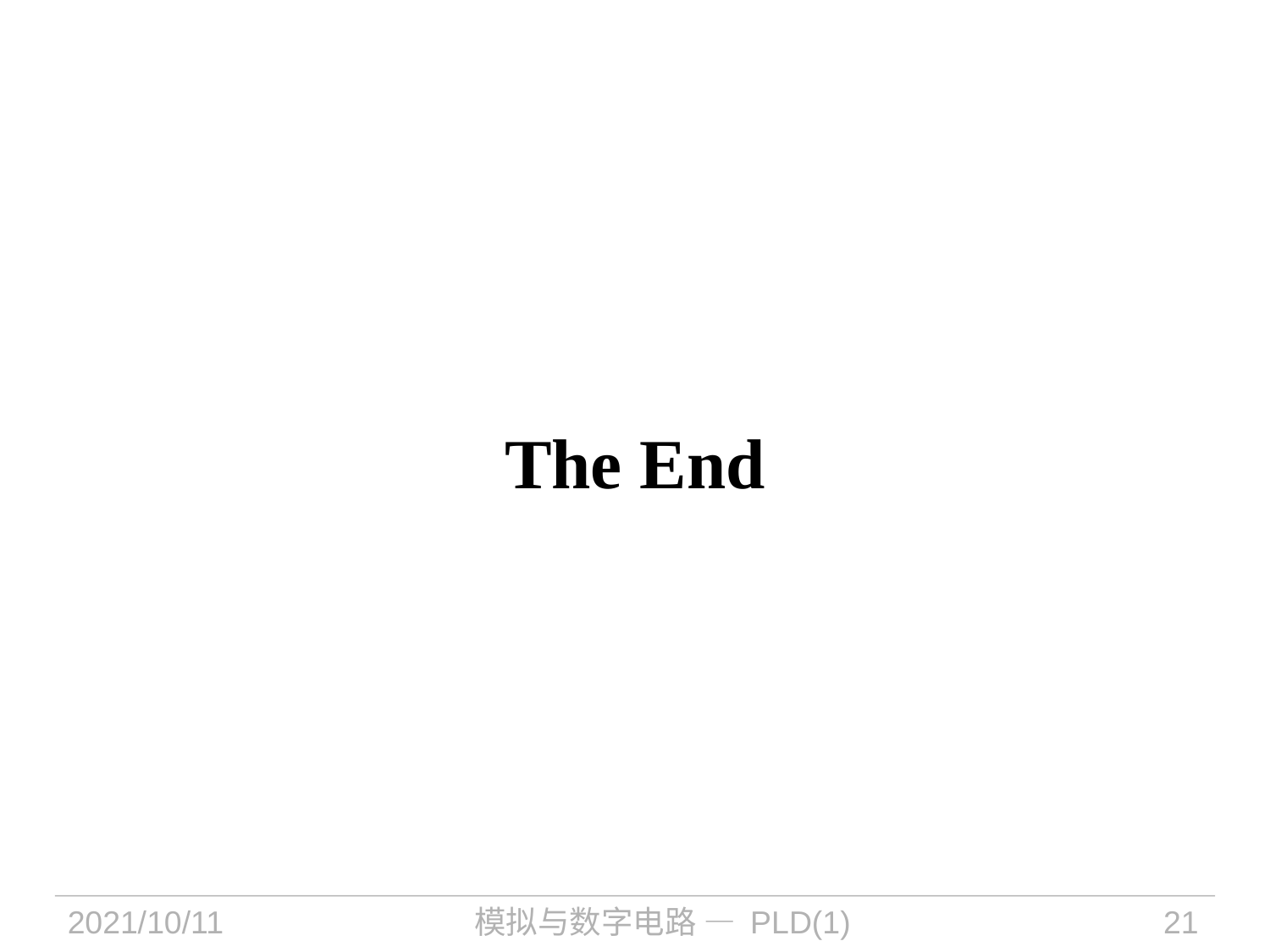

# The End
2021/10/11
模拟与数字电路 — PLD(1)
21